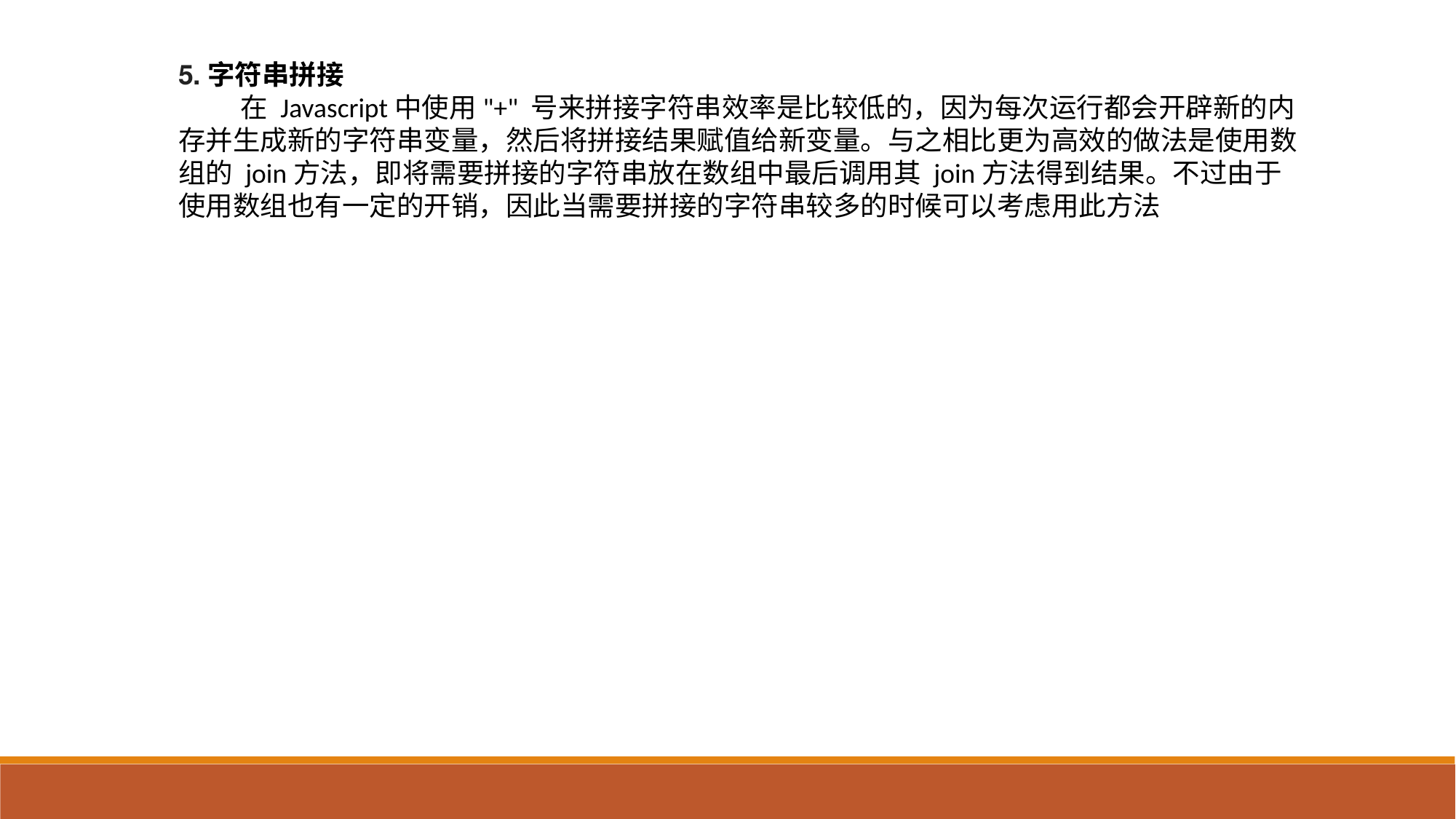

5.字符串拼接
         在 Javascript中使用"+" 号来拼接字符串效率是比较低的，因为每次运行都会开辟新的内存并生成新的字符串变量，然后将拼接结果赋值给新变量。与之相比更为高效的做法是使用数组的 join方法，即将需要拼接的字符串放在数组中最后调用其 join方法得到结果。不过由于使用数组也有一定的开销，因此当需要拼接的字符串较多的时候可以考虑用此方法